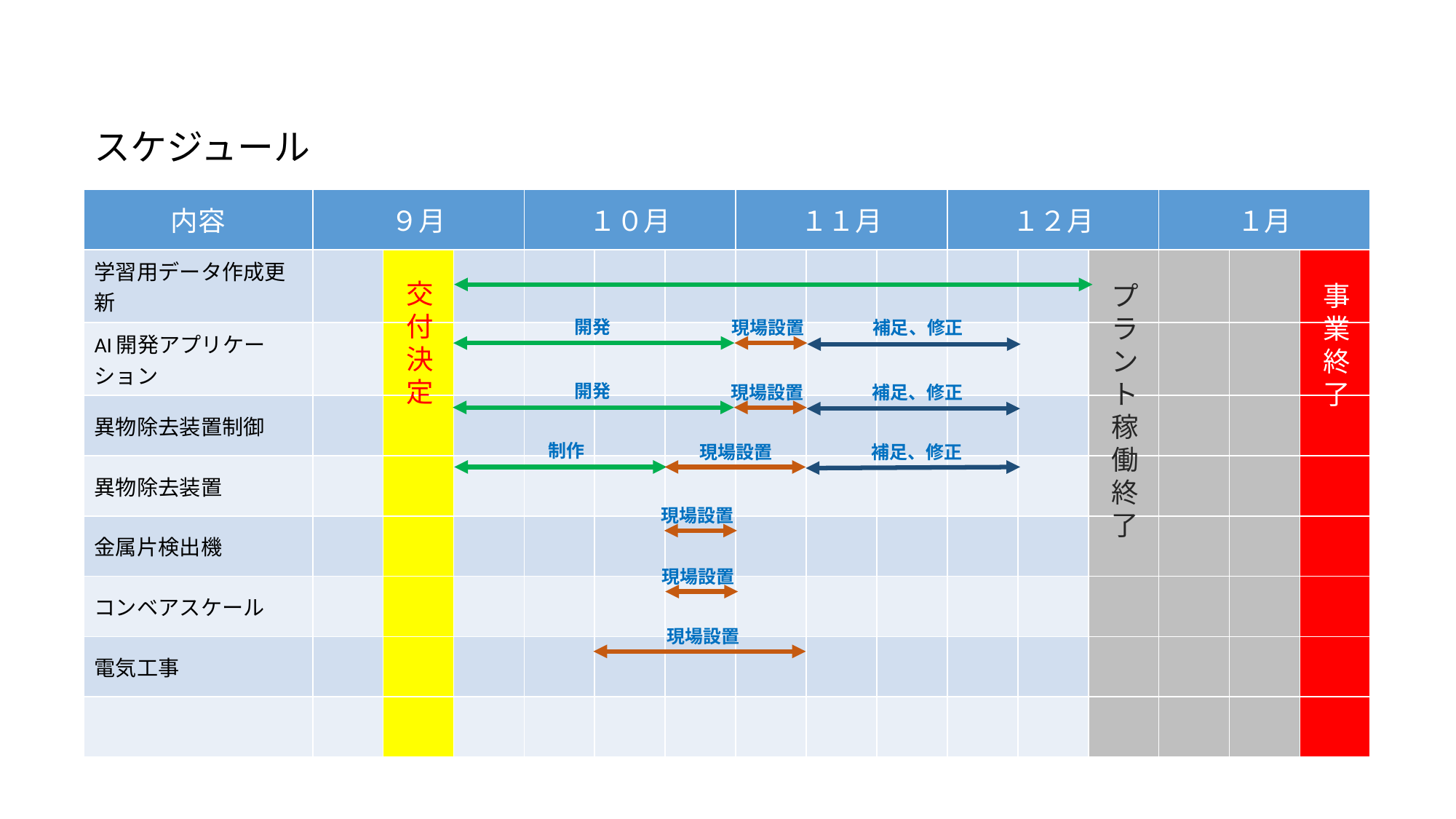

スケジュール
| 内容 | ９月 |  |  | １０月 |  |  | １１月 |  |  | １２月 |  |  | １月 |  |  |
| --- | --- | --- | --- | --- | --- | --- | --- | --- | --- | --- | --- | --- | --- | --- | --- |
| 学習用データ作成更新 |  |  |  |  |  |  |  |  |  |  |  |  |  |  |  |
| AI開発アプリケーション |  |  |  |  |  |  |  |  |  |  |  |  |  |  |  |
| 異物除去装置制御 |  |  |  |  |  |  |  |  |  |  |  |  |  |  |  |
| 異物除去装置 |  |  |  |  |  |  |  |  |  |  |  |  |  |  |  |
| 金属片検出機 |  |  |  |  |  |  |  |  |  |  |  |  |  |  |  |
| コンベアスケール |  |  |  |  |  |  |  |  |  |  |  |  |  |  |  |
| 電気工事 |  |  |  |  |  |  |  |  |  |  |  |  |  |  |  |
|  |  |  |  |  |  |  |  |  |  |  |  |  |  |  |  |
交付決定
プラン
ト稼働終了
事業終了
開発
現場設置
補足、修正
開発
現場設置
補足、修正
制作
現場設置
補足、修正
現場設置
現場設置
現場設置